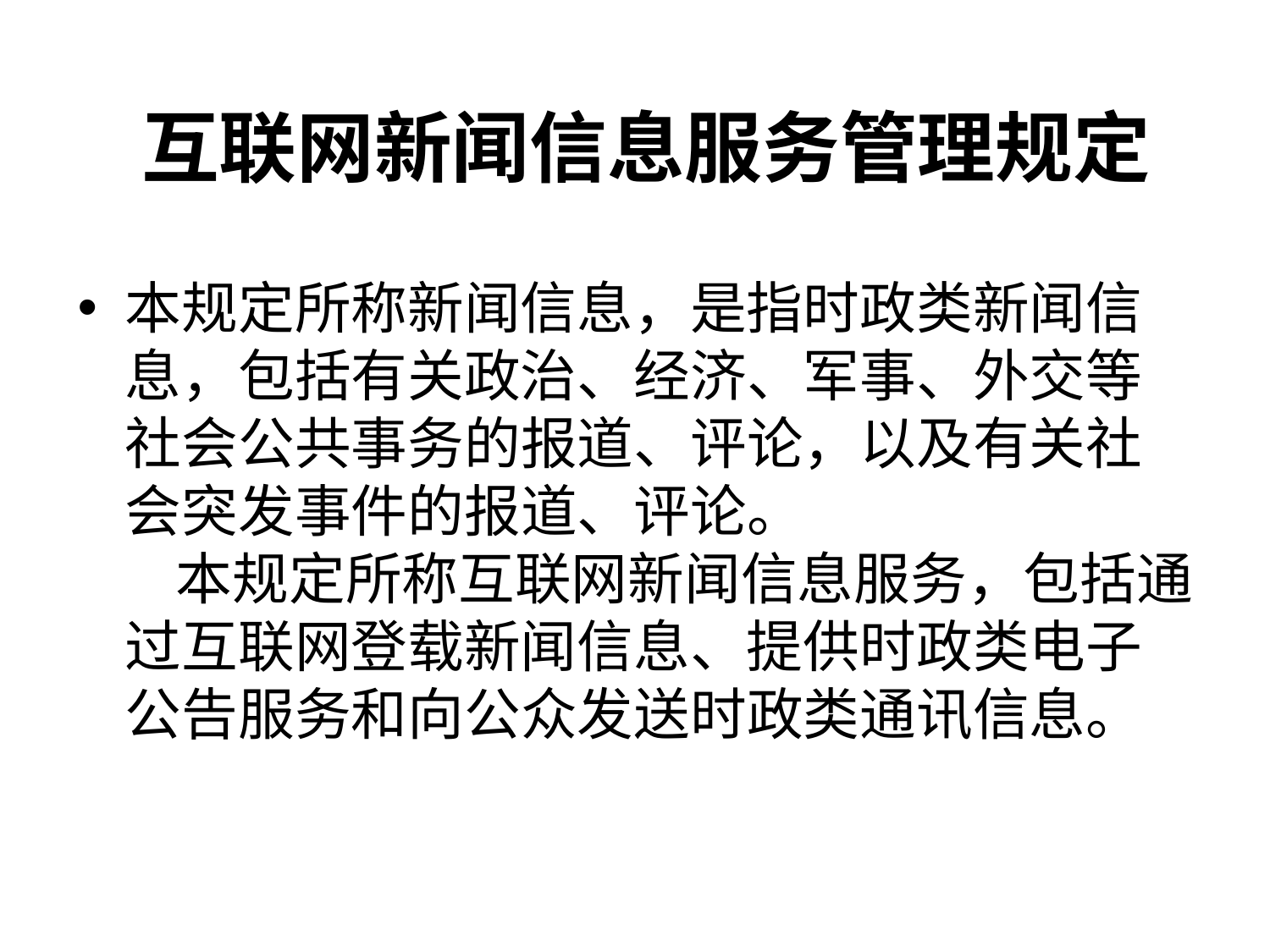

# 互联网新闻信息服务管理规定
本规定所称新闻信息，是指时政类新闻信息，包括有关政治、经济、军事、外交等社会公共事务的报道、评论，以及有关社会突发事件的报道、评论。 
    本规定所称互联网新闻信息服务，包括通过互联网登载新闻信息、提供时政类电子公告服务和向公众发送时政类通讯信息。